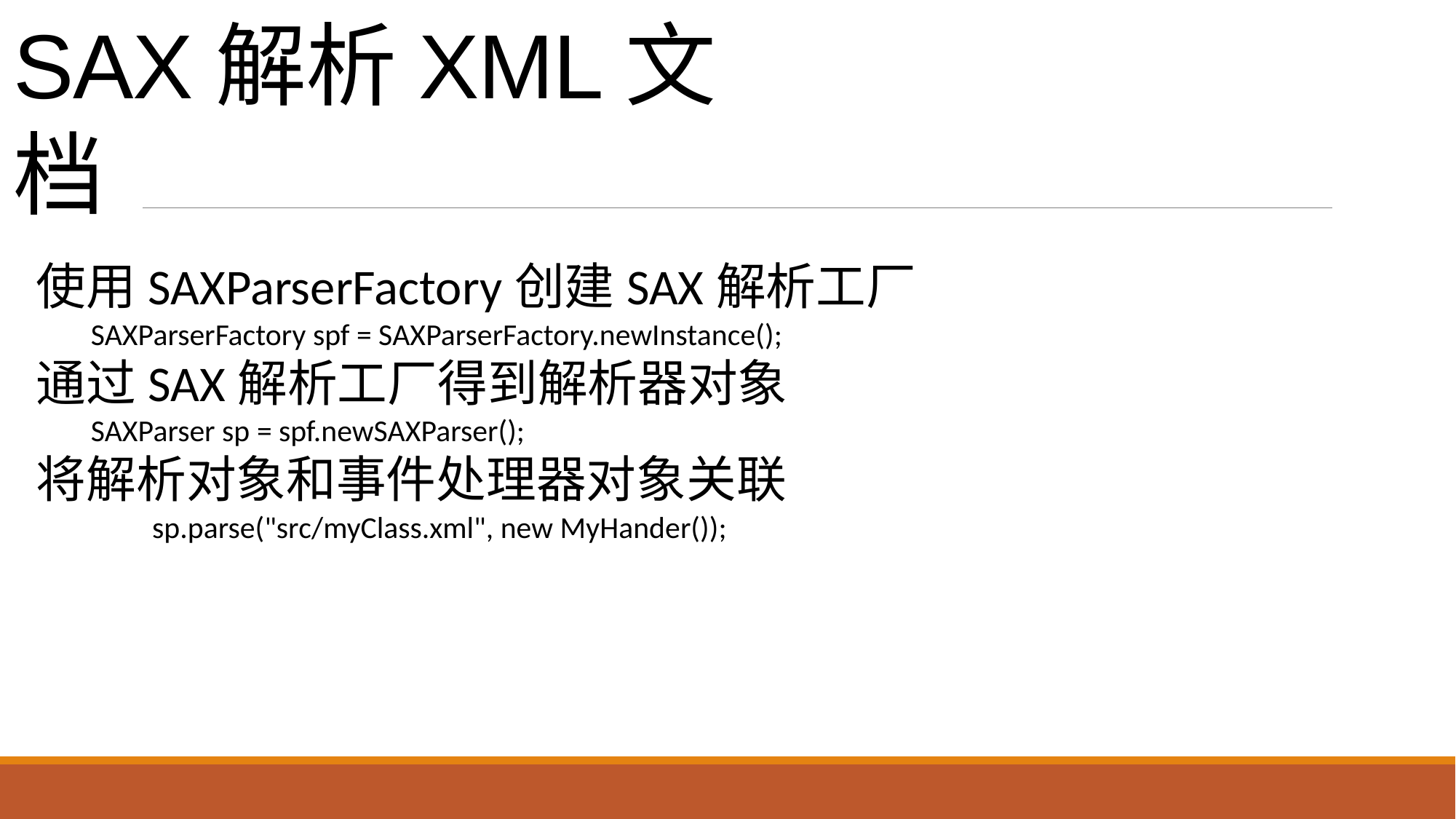

# SAX解析XML文档
使用SAXParserFactory创建SAX解析工厂
SAXParserFactory spf = SAXParserFactory.newInstance();
通过SAX解析工厂得到解析器对象
SAXParser sp = spf.newSAXParser();
将解析对象和事件处理器对象关联
	 sp.parse("src/myClass.xml", new MyHander());